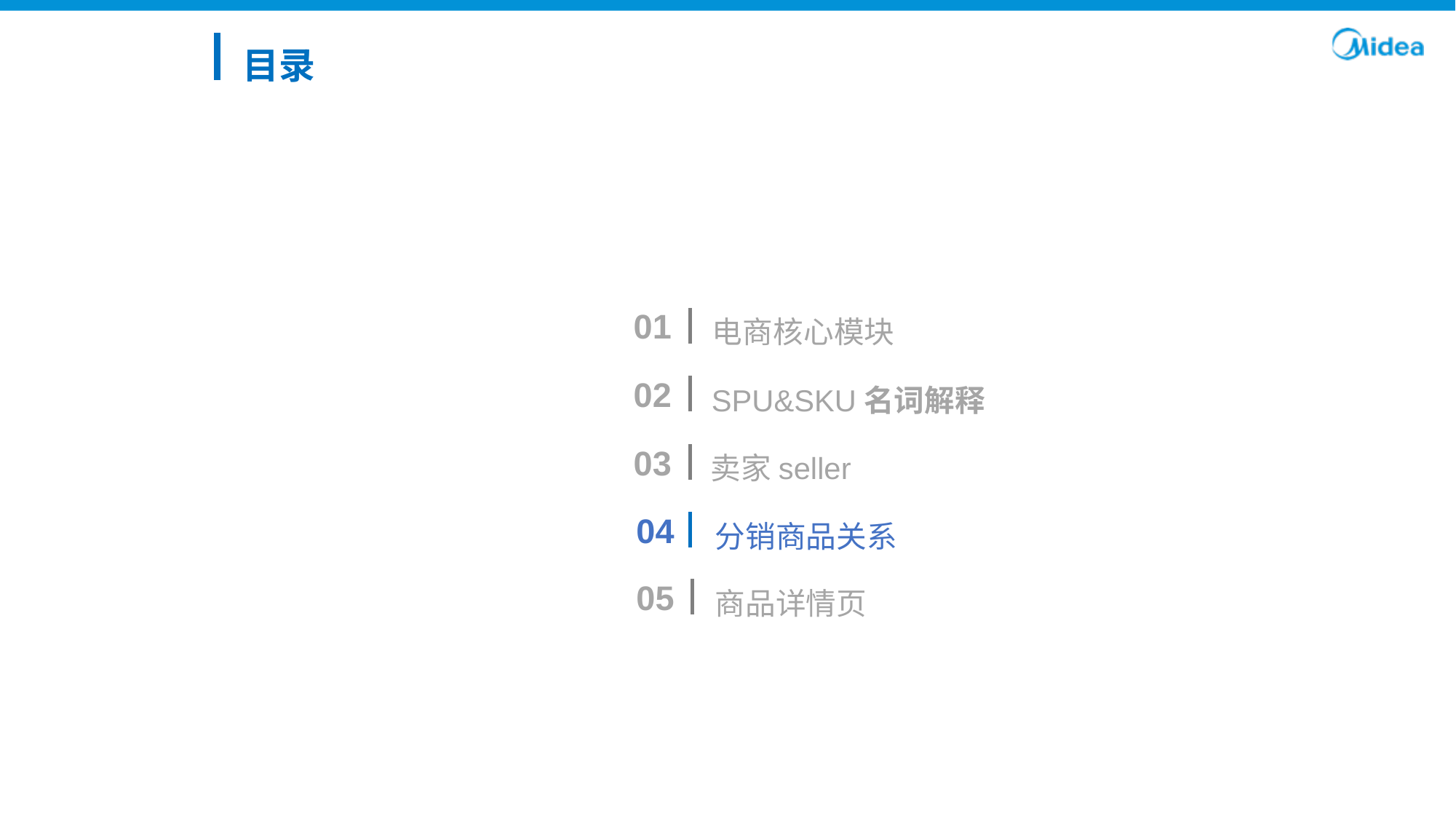

目录

电商核心模块
01

SPU&SKU名词解释
02

卖家seller
03

分销商品关系
04

商品详情页
05